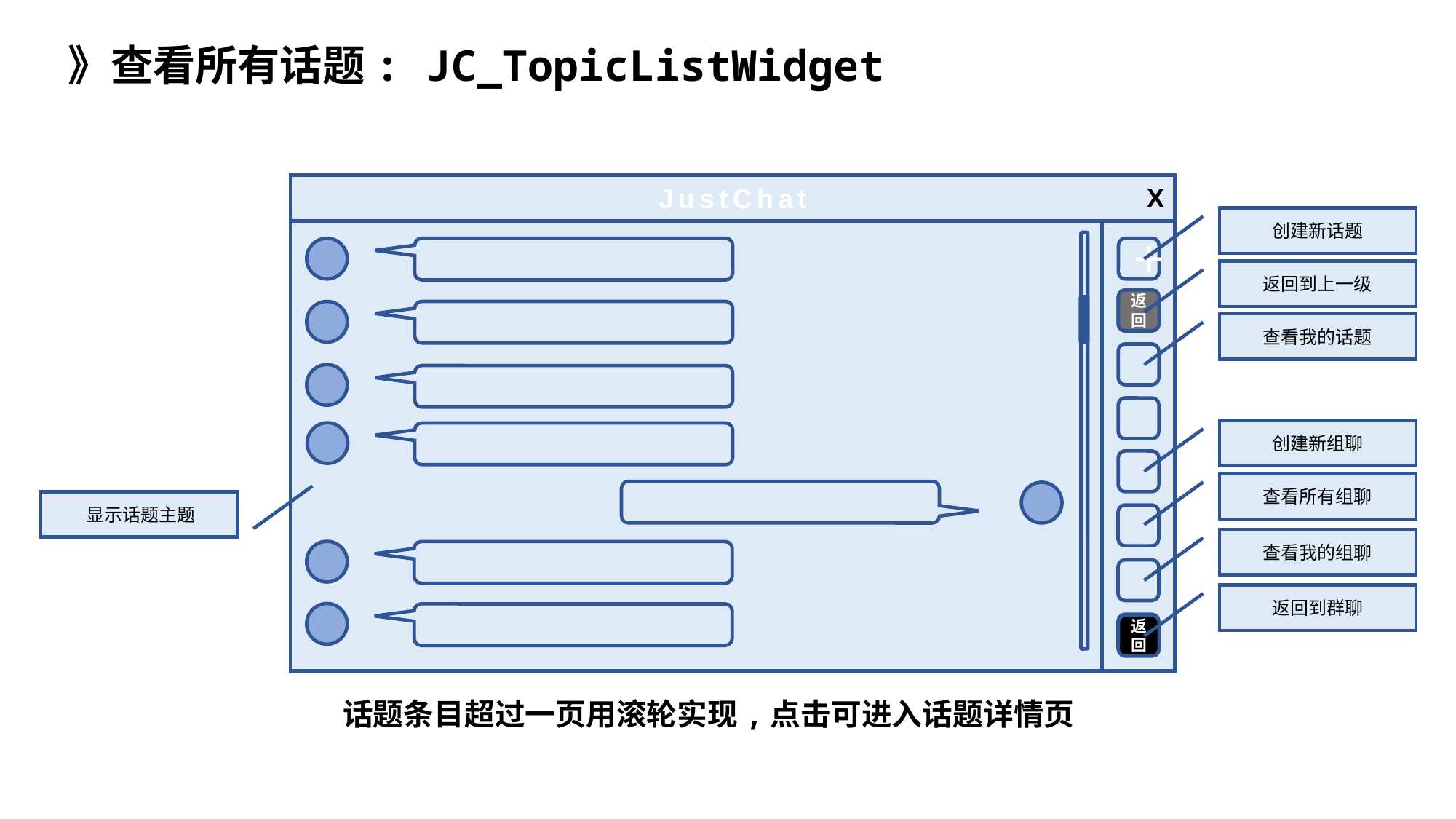

》查看所有话题: JC_TopicListWidget

JustChat
X
创建新话题

＋
返回到上一级

返回

查看我的话题

创建新组聊

查看所有组聊

显示话题主题

查看我的组聊

返回到群聊

返回
话题条目超过一页用滚轮实现,点击可进入话题详情页